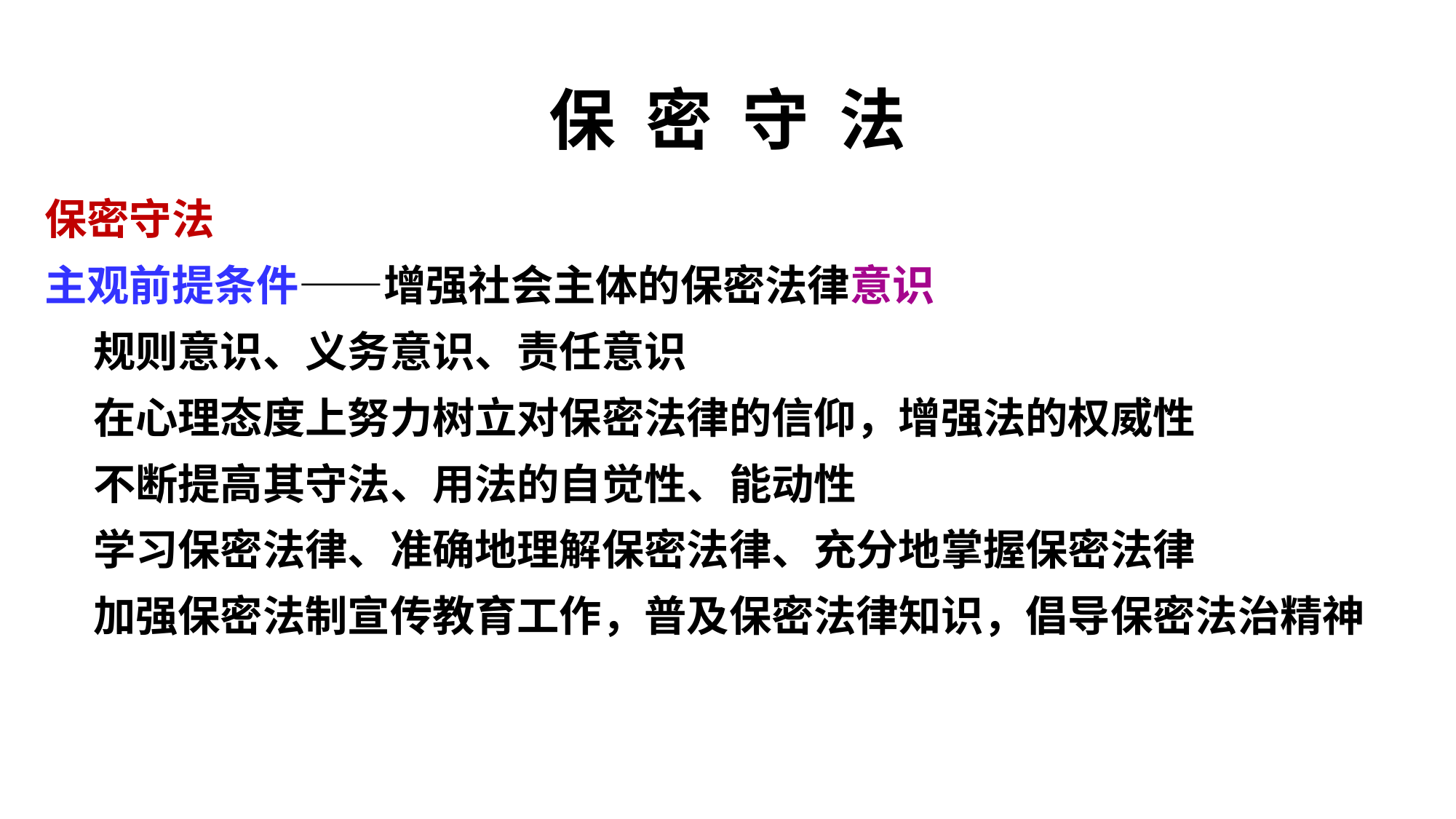

# 保  密  守  法
保密守法
主观前提条件——增强社会主体的保密法律意识
    规则意识、义务意识、责任意识
    在心理态度上努力树立对保密法律的信仰，增强法的权威性
    不断提高其守法、用法的自觉性、能动性
    学习保密法律、准确地理解保密法律、充分地掌握保密法律
    加强保密法制宣传教育工作，普及保密法律知识，倡导保密法治精神